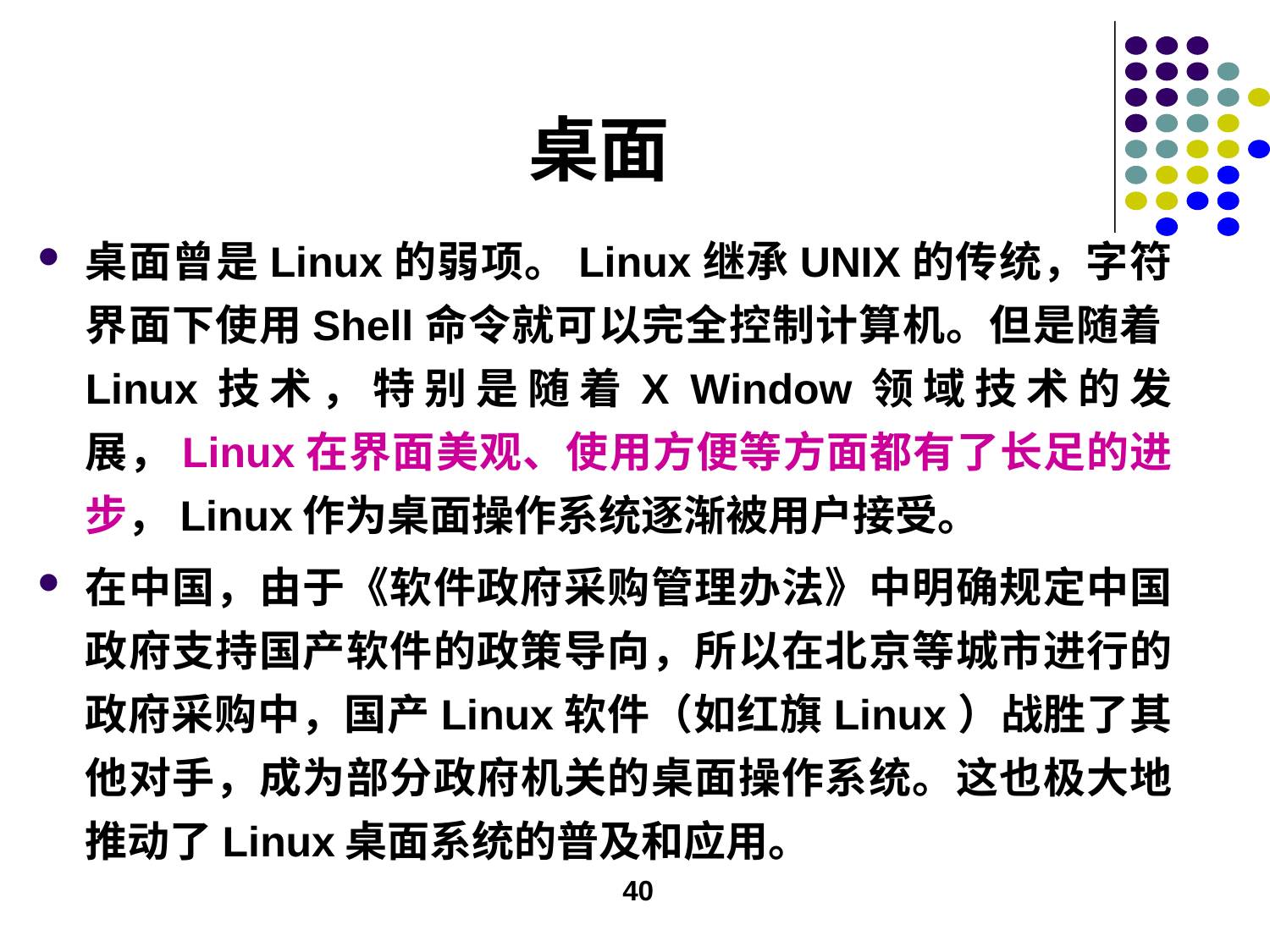

# 桌面
桌面曾是Linux的弱项。Linux继承UNIX的传统，字符界面下使用Shell命令就可以完全控制计算机。但是随着Linux技术，特别是随着X Window领域技术的发展，Linux在界面美观、使用方便等方面都有了长足的进步，Linux作为桌面操作系统逐渐被用户接受。
在中国，由于《软件政府采购管理办法》中明确规定中国政府支持国产软件的政策导向，所以在北京等城市进行的政府采购中，国产Linux软件（如红旗Linux）战胜了其他对手，成为部分政府机关的桌面操作系统。这也极大地推动了Linux桌面系统的普及和应用。

40